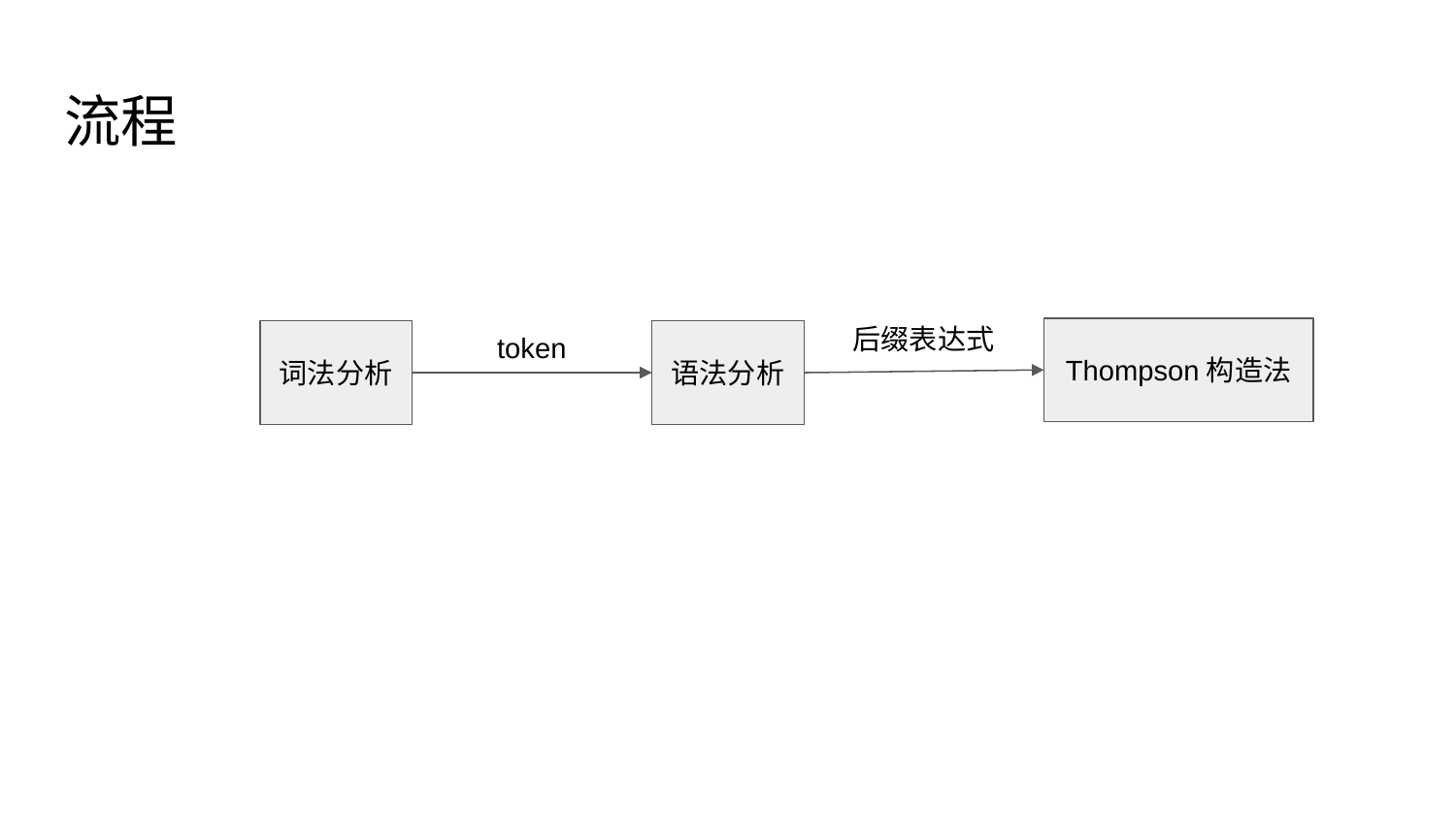

# 流程

后缀表达式
token
Thompson构造法
词法分析
语法分析